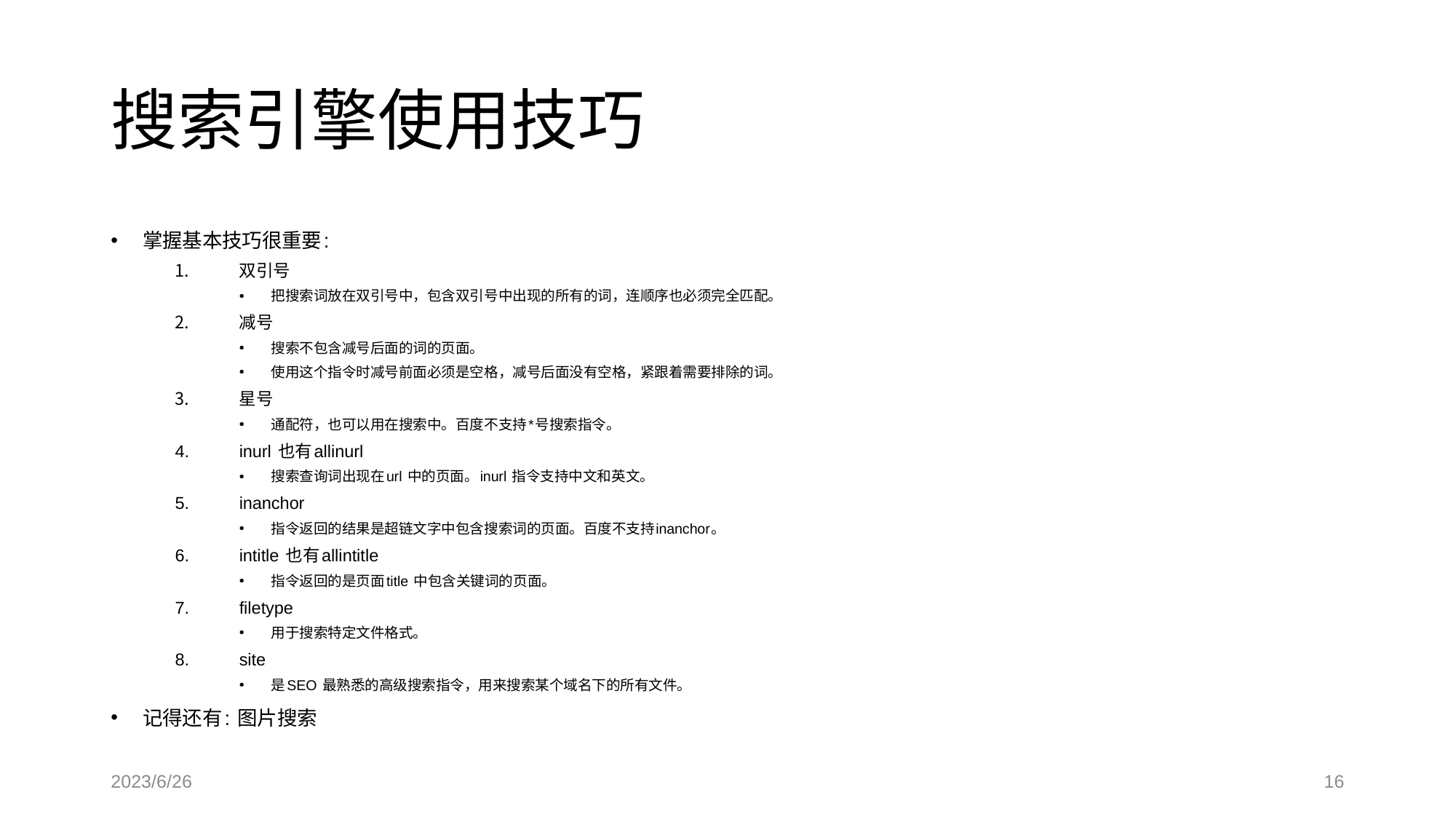

# 搜索引擎使用技巧
掌握基本技巧很重要:
双引号
把搜索词放在双引号中，包含双引号中出现的所有的词，连顺序也必须完全匹配。
减号
搜索不包含减号后面的词的页面。
使用这个指令时减号前面必须是空格，减号后面没有空格，紧跟着需要排除的词。
星号
通配符，也可以用在搜索中。百度不支持*号搜索指令。
inurl 也有allinurl
搜索查询词出现在url 中的页面。inurl 指令支持中文和英文。
inanchor
指令返回的结果是超链文字中包含搜索词的页面。百度不支持inanchor。
intitle 也有allintitle
指令返回的是页面title 中包含关键词的页面。
filetype
用于搜索特定文件格式。
site
是SEO 最熟悉的高级搜索指令，用来搜索某个域名下的所有文件。
记得还有: 图片搜索
2023/6/26
16